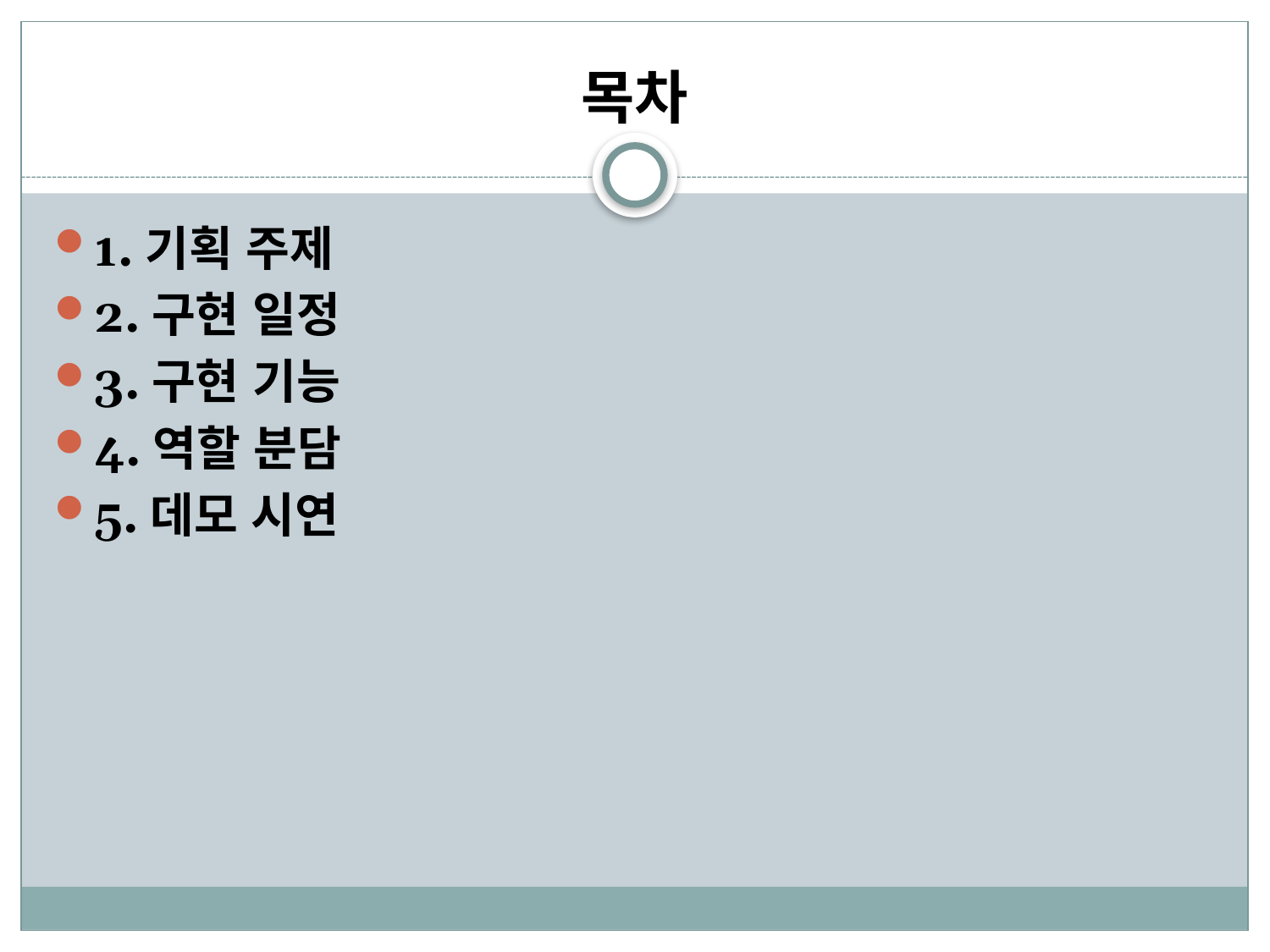

# 목차
1.기획 주제
2.구현 일정
3.구현 기능
4.역할 분담
5.데모 시연